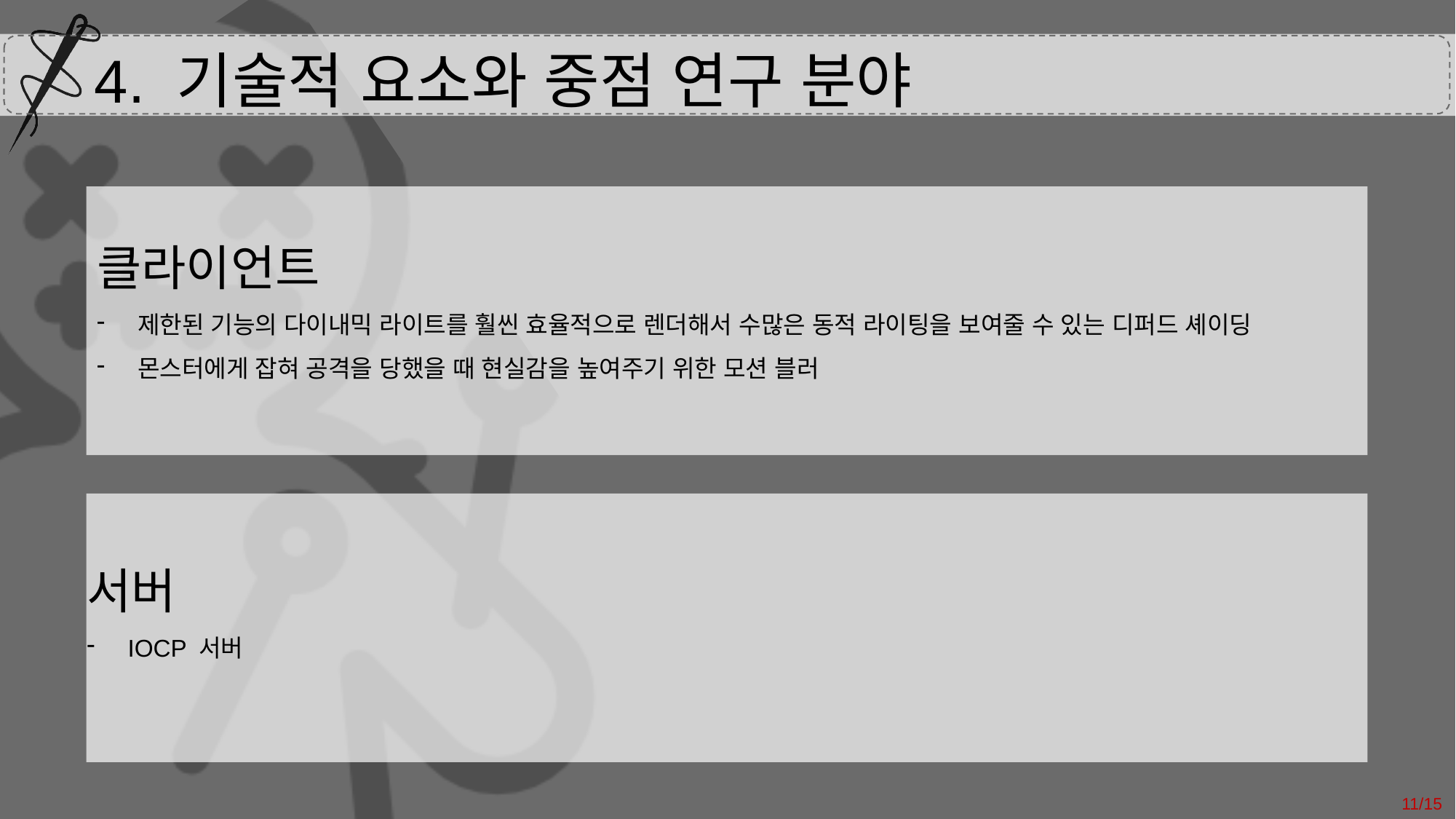

4. 기술적 요소와 중점 연구 분야

클라이언트
제한된 기능의 다이내믹 라이트를 훨씬 효율적으로 렌더해서 수많은 동적 라이팅을 보여줄 수 있는 디퍼드 셰이딩
몬스터에게 잡혀 공격을 당했을 때 현실감을 높여주기 위한 모션 블러

서버
IOCP 서버
11/15